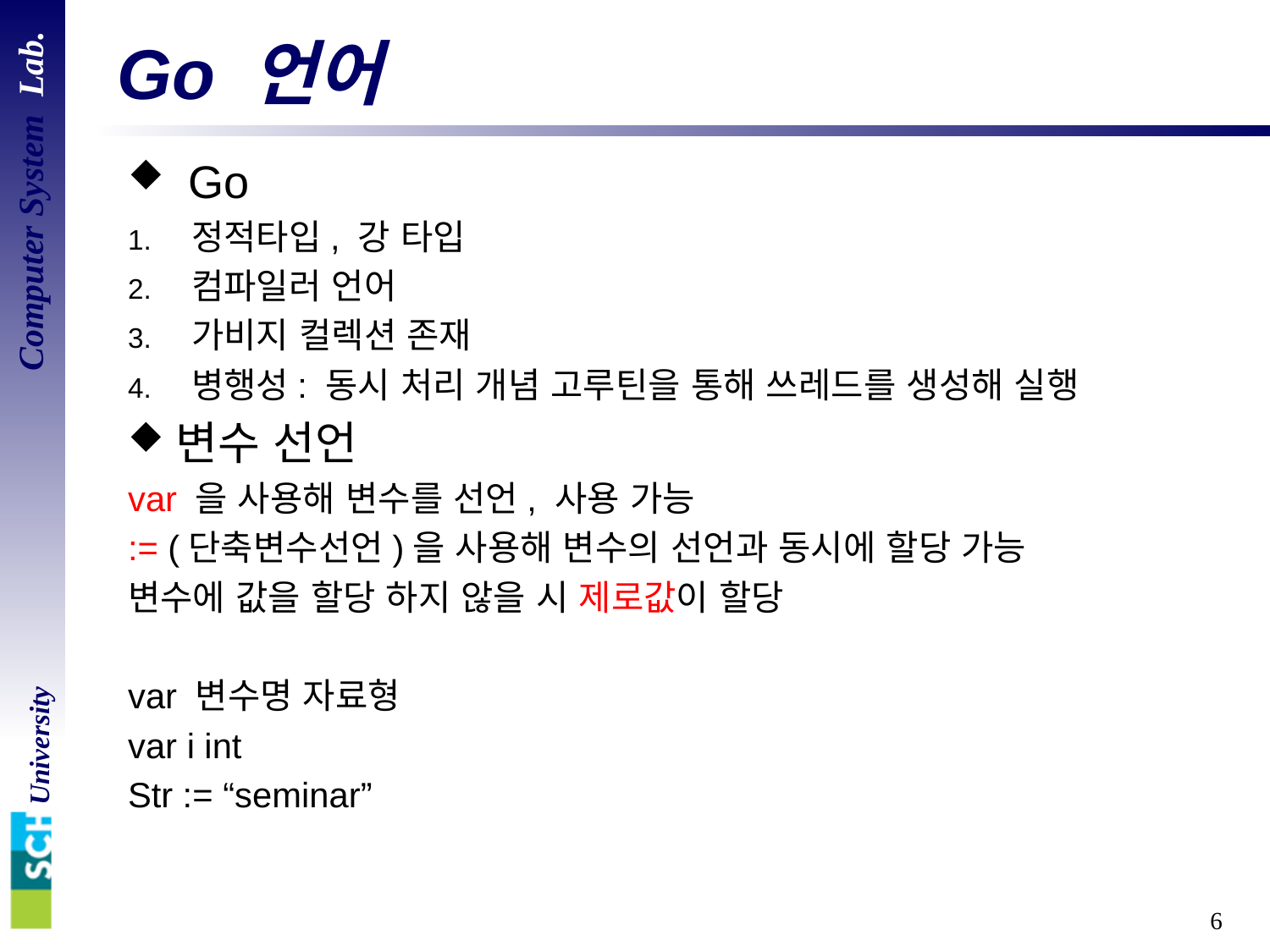

# Go 언어
 Go
정적타입, 강 타입
컴파일러 언어
가비지 컬렉션 존재
병행성: 동시 처리 개념 고루틴을 통해 쓰레드를 생성해 실행
변수 선언
var 을 사용해 변수를 선언, 사용 가능
:= (단축변수선언)을 사용해 변수의 선언과 동시에 할당 가능
변수에 값을 할당 하지 않을 시 제로값이 할당

var 변수명 자료형
var i int
Str := “seminar”